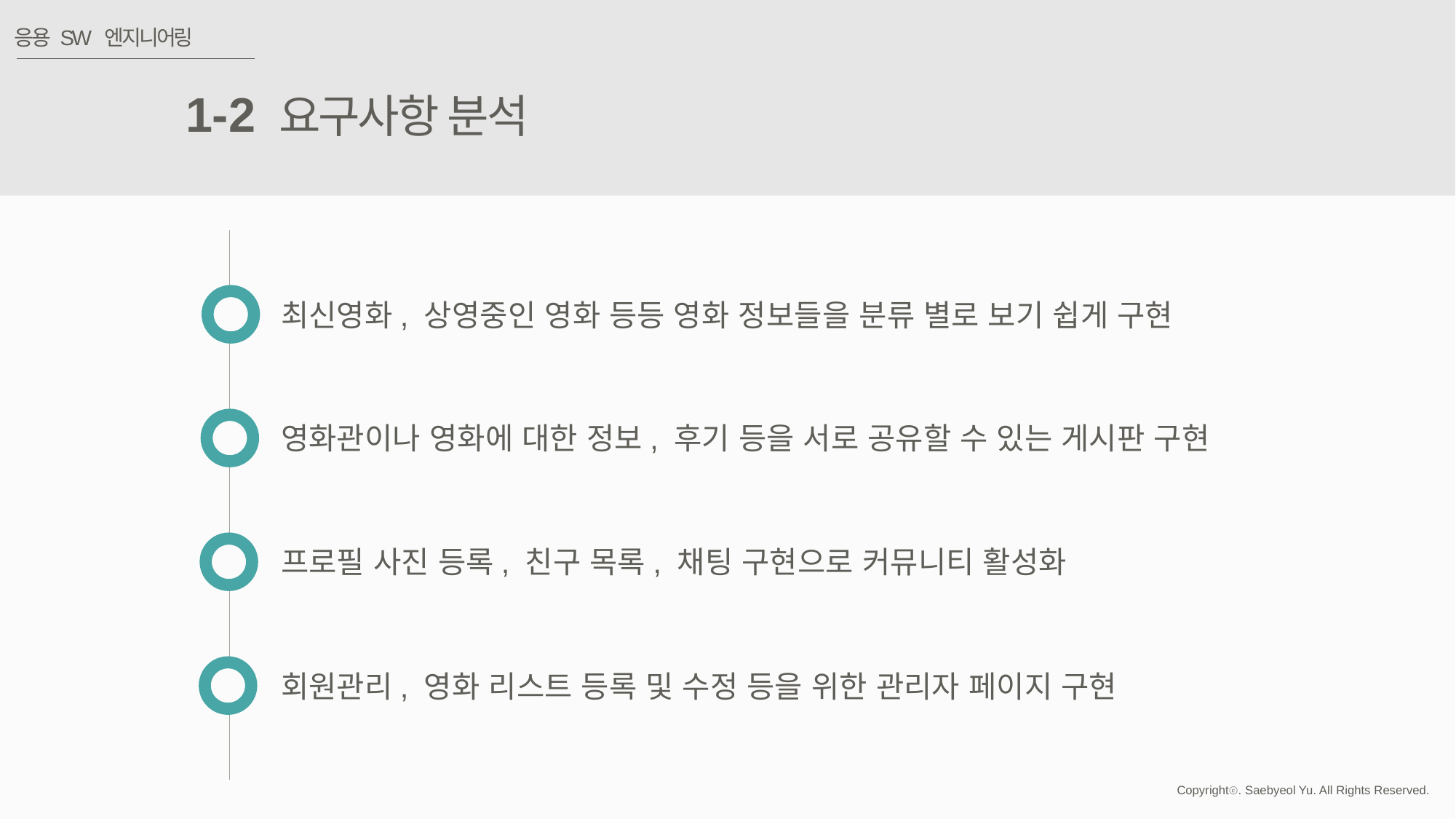

응용 SW  엔지니어링
1-2
요구사항 분석

최신영화, 상영중인 영화 등등 영화 정보들을 분류 별로 보기 쉽게 구현
영화관이나 영화에 대한 정보, 후기 등을 서로 공유할 수 있는 게시판 구현
프로필 사진 등록, 친구 목록, 채팅 구현으로 커뮤니티 활성화
회원관리, 영화 리스트 등록 및 수정 등을 위한 관리자 페이지 구현